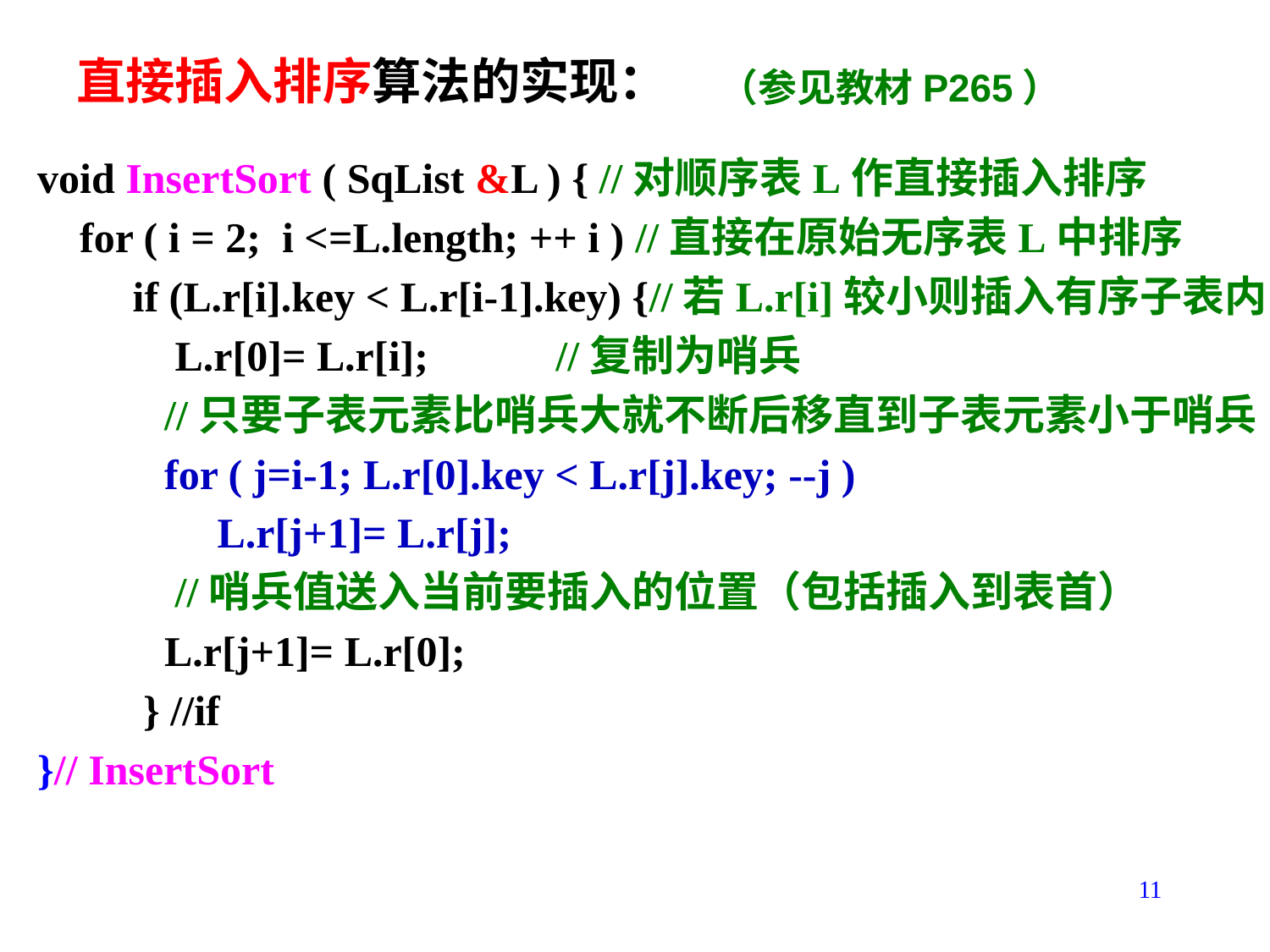

# 直接插入排序算法的实现：
（参见教材P265）
void InsertSort ( SqList &L ) { //对顺序表L作直接插入排序
    for ( i = 2;  i <=L.length; ++ i ) //直接在原始无序表L中排序
         if (L.r[i].key < L.r[i-1].key) {//若L.r[i]较小则插入有序子表内
             L.r[0]= L.r[i];            //复制为哨兵
	//只要子表元素比哨兵大就不断后移直到子表元素小于哨兵
	for ( j=i-1; L.r[0].key < L.r[j].key; --j )
                 L.r[j+1]= L.r[j];
	 //哨兵值送入当前要插入的位置（包括插入到表首）
	L.r[j+1]= L.r[0];
          } //if
}// InsertSort
11